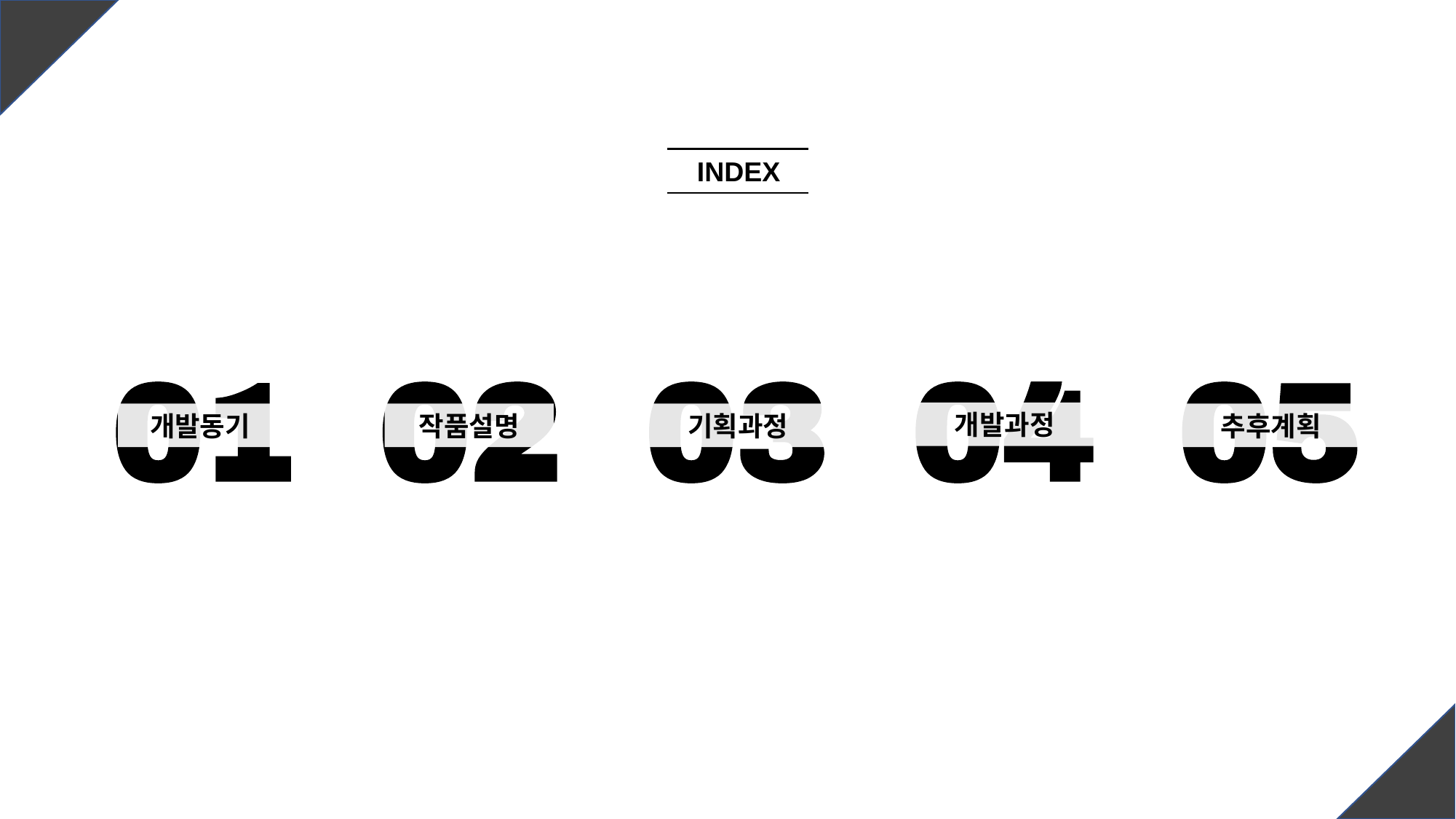

INDEX
01
02
03
04
05
개발과정
개발동기
작품설명
기획과정
추후계획